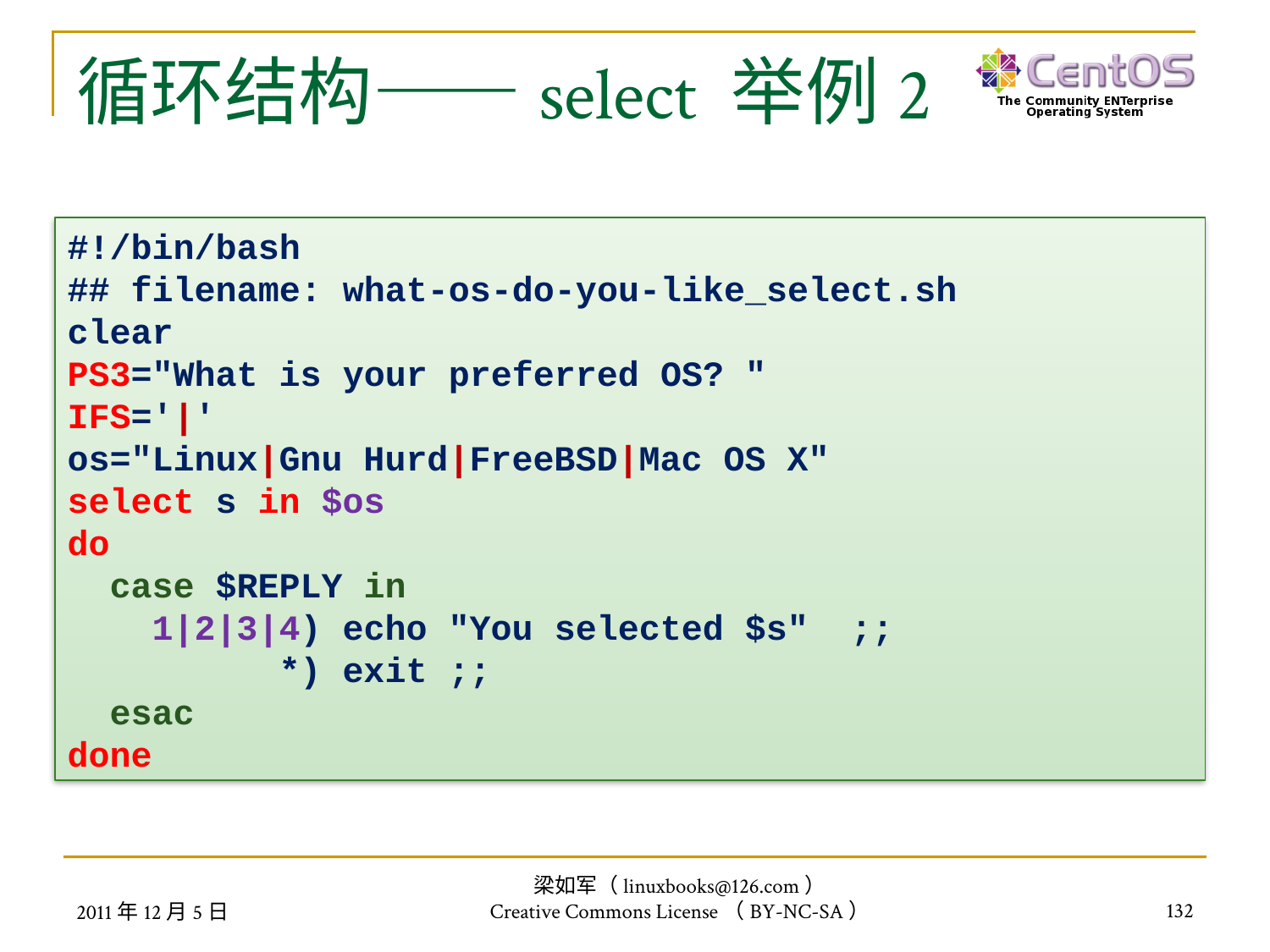

# 循环结构——select 举例2
#!/bin/bash
## filename: what-os-do-you-like_select.sh
clear
PS3="What is your preferred OS? "
IFS='|'
os="Linux|Gnu Hurd|FreeBSD|Mac OS X"
select s in $os
do
  case $REPLY in
    1|2|3|4) echo "You selected $s"  ;;
          *) exit ;;
  esac
done
梁如军（linuxbooks@126.com）
Creative Commons License（BY-NC-SA）
2011年12月5日
132